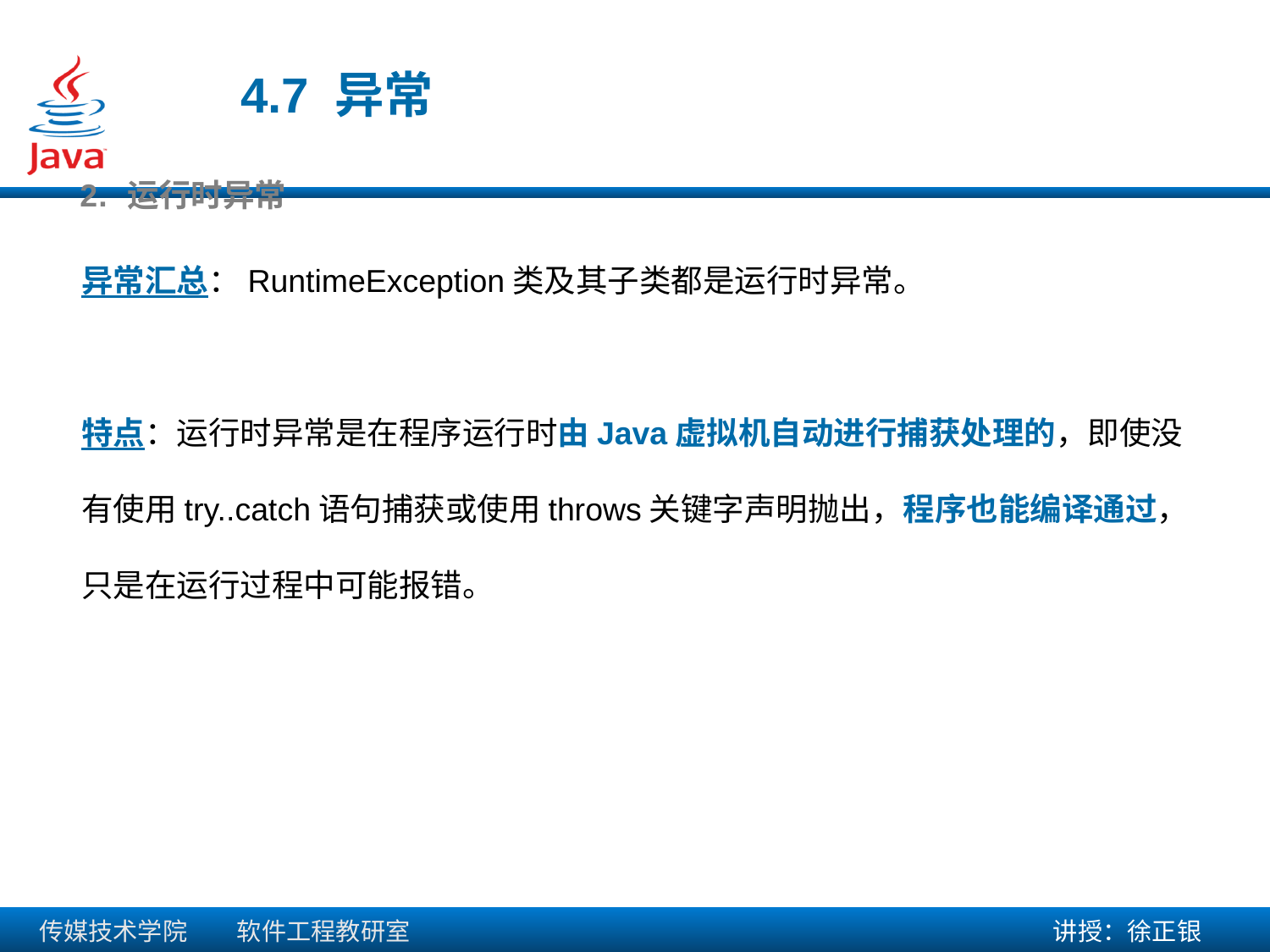

4.7 异常
运行时异常
异常汇总：RuntimeException类及其子类都是运行时异常。

特点：运行时异常是在程序运行时由Java虚拟机自动进行捕获处理的，即使没有使用try..catch语句捕获或使用throws关键字声明抛出，程序也能编译通过，只是在运行过程中可能报错。